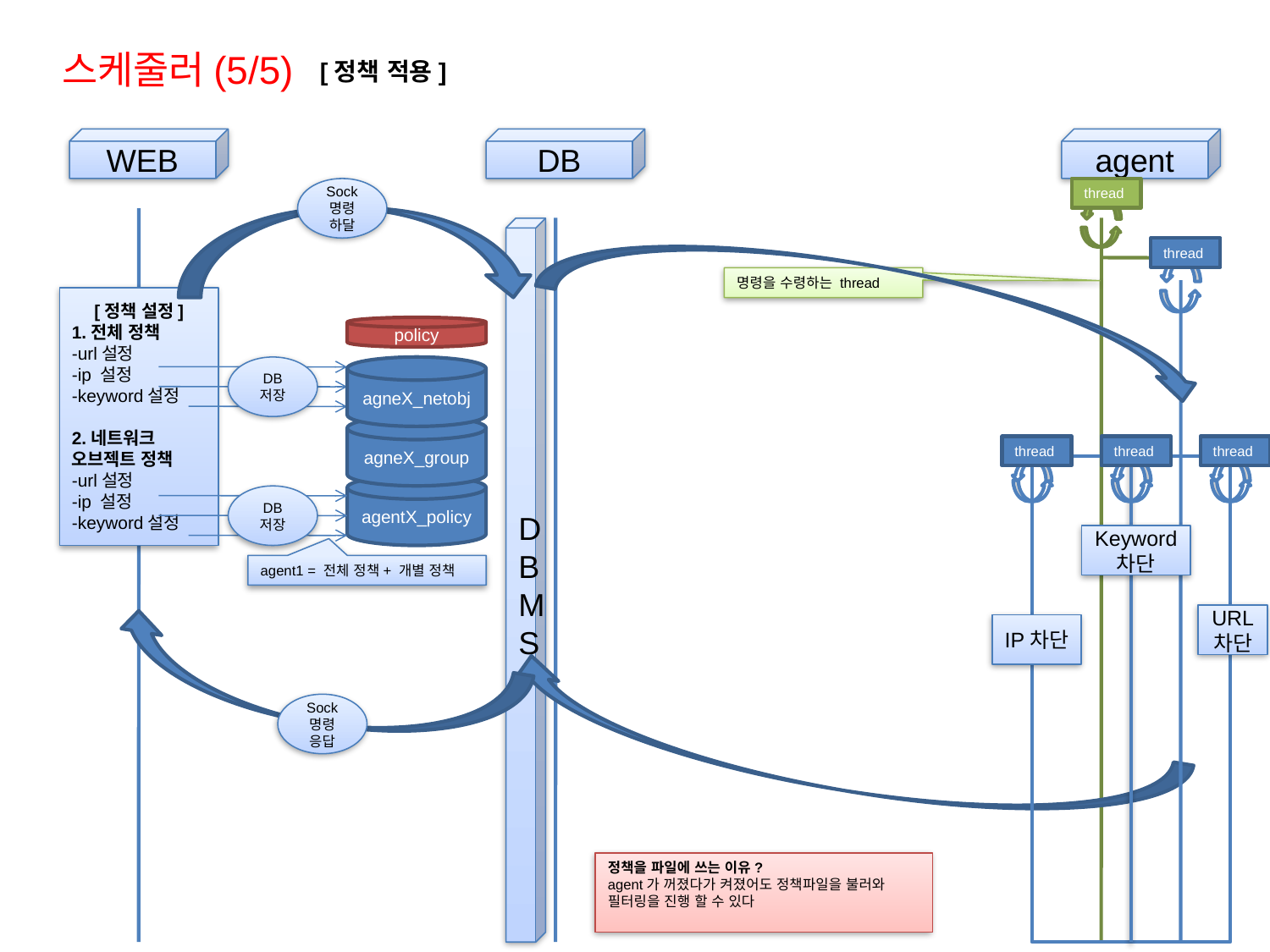

스케줄러(5/5)
[정책 적용]
WEB
DB
agent
Sock
명령 하달
thread

D
B
M
S
thread

명령을 수령하는 thread
[정책 설정]
1.전체 정책
-url설정
-ip 설정
-keyword설정

2.네트워크
오브젝트 정책
-url설정
-ip 설정
-keyword설정
policy
DB
저장
agneX_netobj
agneX_group
thread

thread

thread

agentX_policy
DB
저장
Keyword
차단
agent1 = 전체 정책+ 개별 정책
URL
차단
IP차단

Sock
명령 응답

정책을 파일에 쓰는 이유?
agent가 꺼졌다가 켜졌어도 정책파일을 불러와 필터링을 진행 할 수 있다